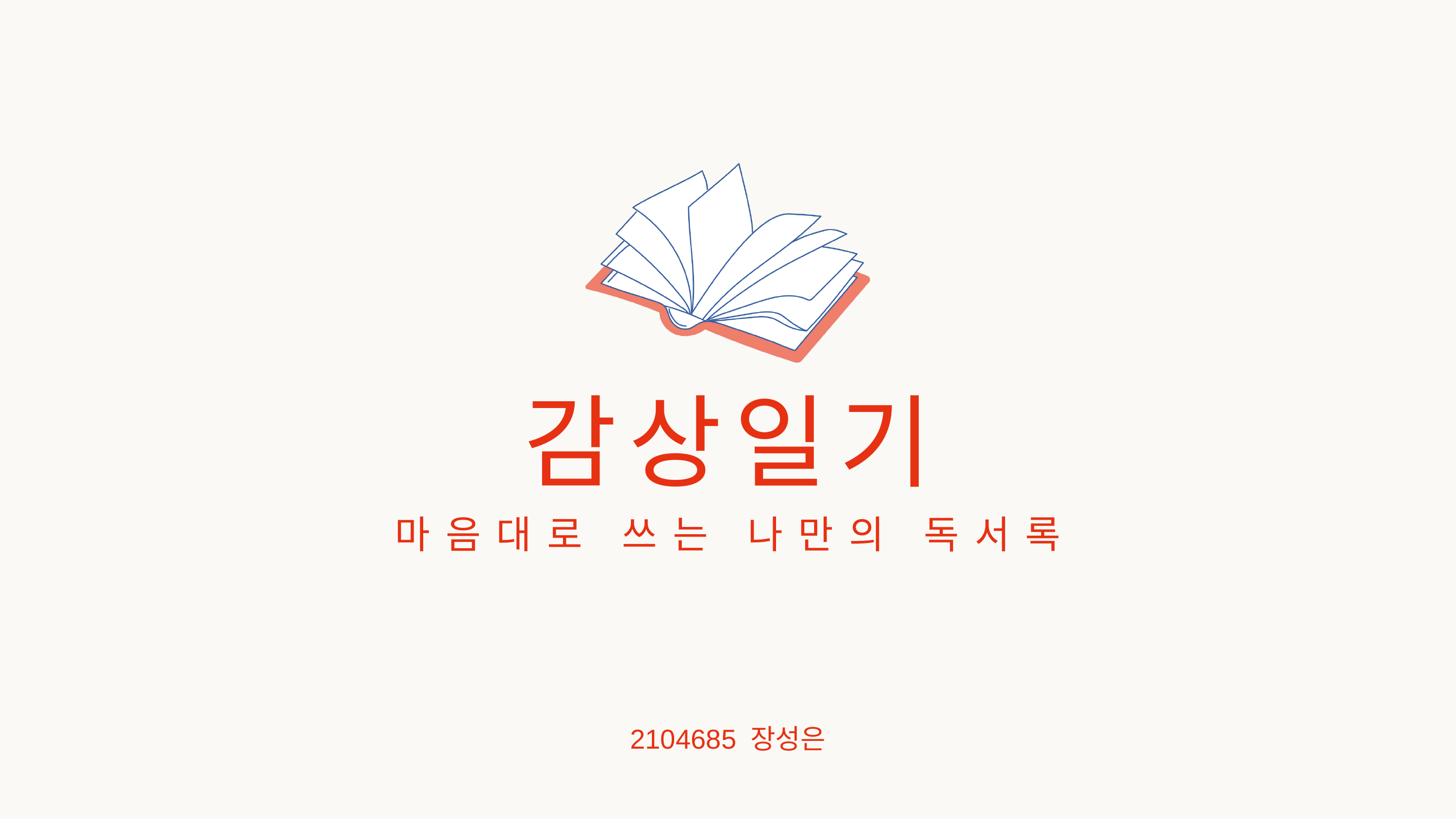

감상일기
마음대로 쓰는 나만의 독서록
2104685 장성은